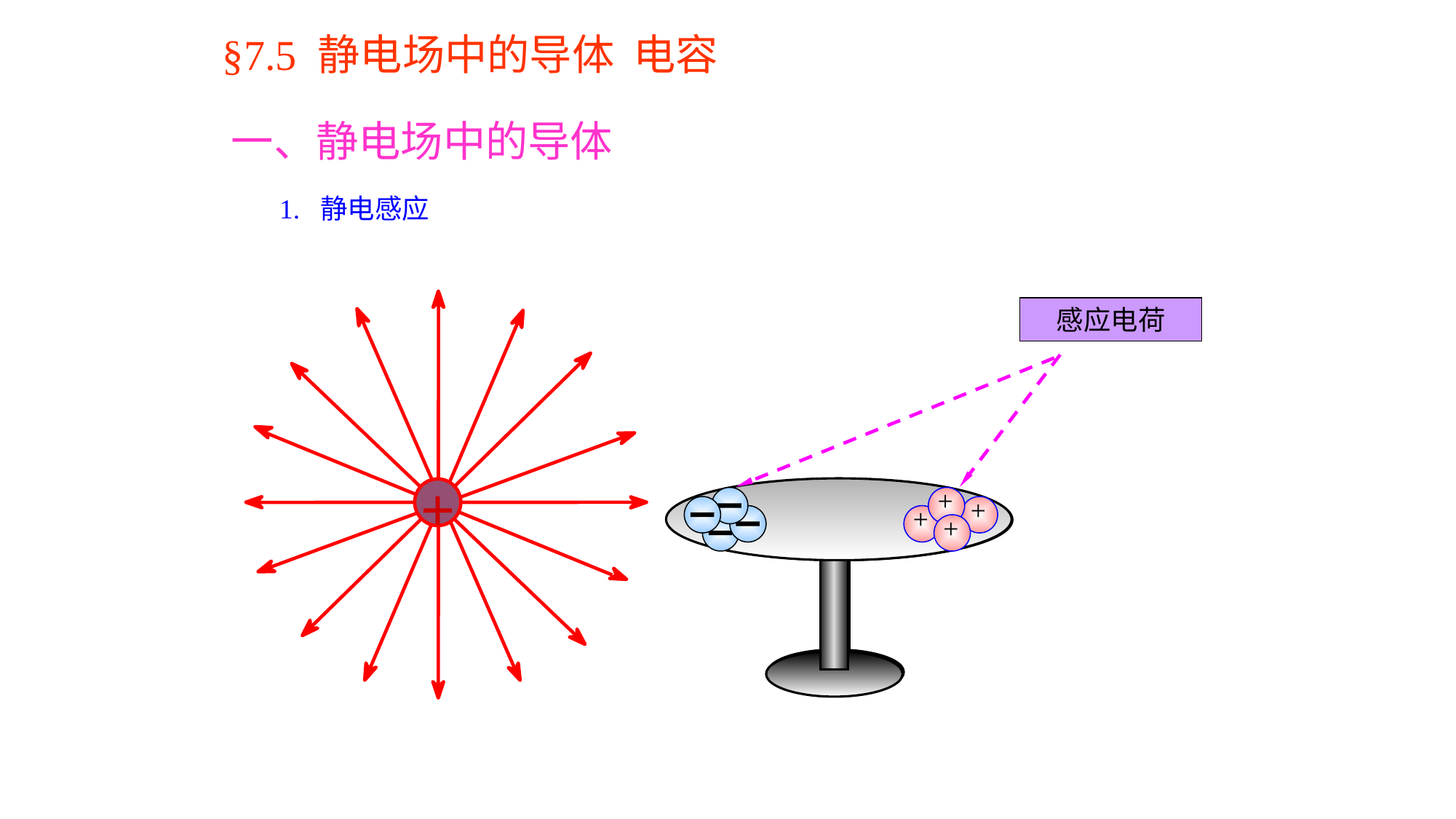

§7.5 静电场中的导体  电容
一、静电场中的导体
1.  静电感应

+

感应电荷

+

+

+

+

+

+

+

+

50